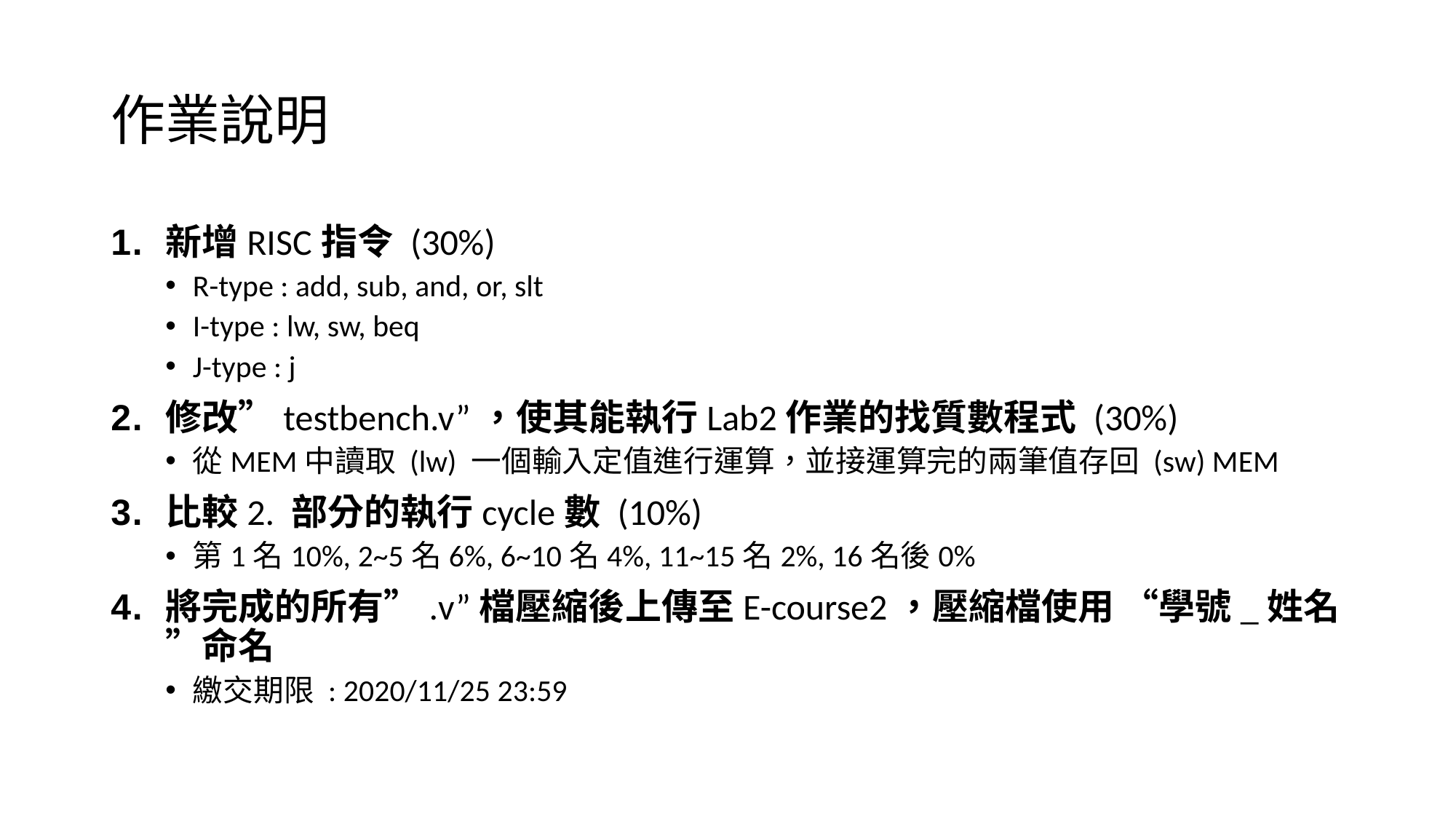

# 作業說明
新增RISC指令 (30%)
R-type : add, sub, and, or, slt
I-type : lw, sw, beq
J-type : j
修改”testbench.v”，使其能執行Lab2作業的找質數程式 (30%)
從MEM中讀取 (lw) 一個輸入定值進行運算，並接運算完的兩筆值存回 (sw) MEM
比較2. 部分的執行cycle數 (10%)
第1名10%, 2~5名6%, 6~10名4%, 11~15名2%, 16名後0%
將完成的所有”.v”檔壓縮後上傳至E-course2，壓縮檔使用 “學號_姓名”命名
繳交期限 : 2020/11/25 23:59